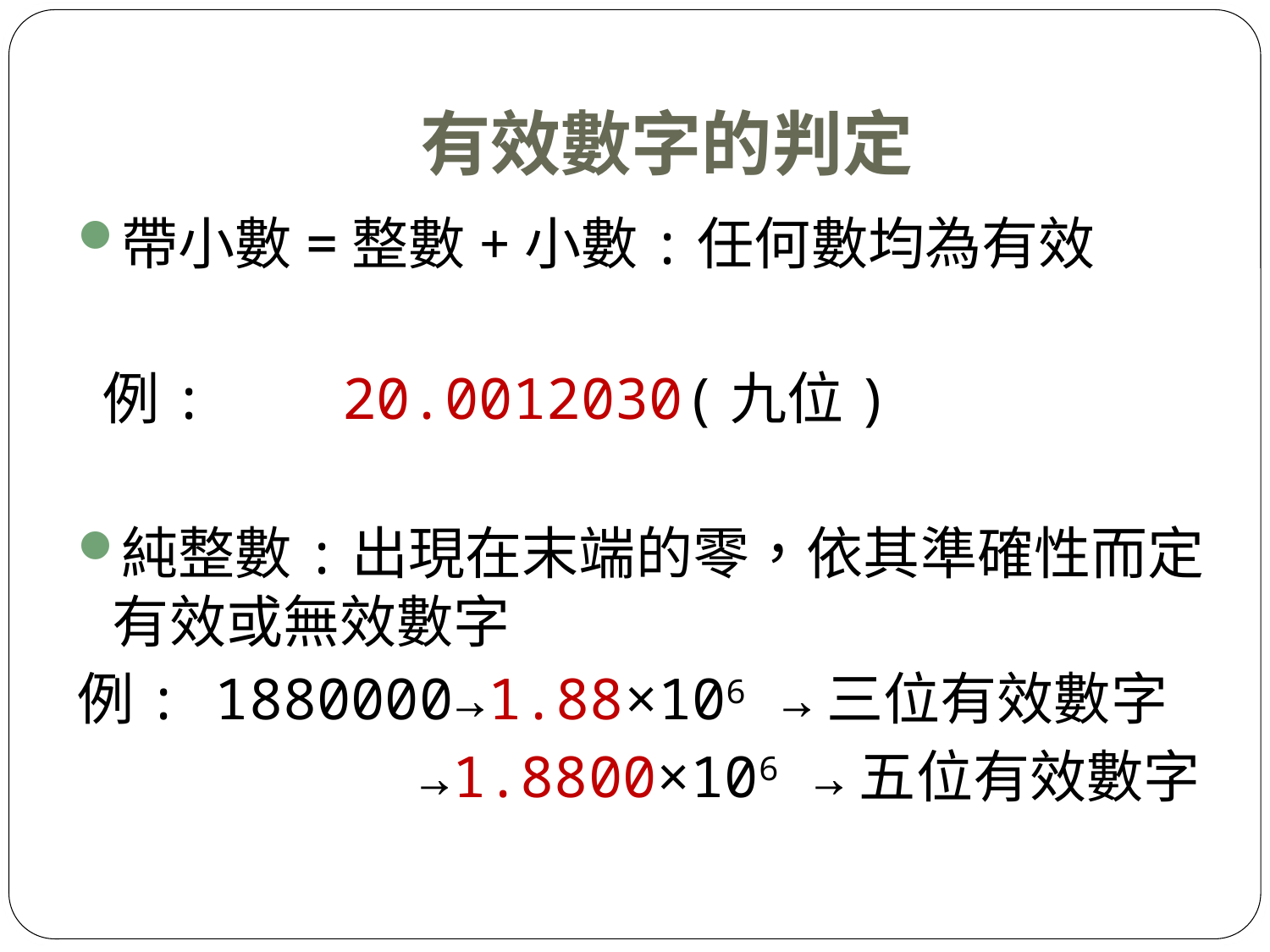

# 有效數字的判定
帶小數=整數+小數:任何數均為有效

 例:    20.0012030(九位)

純整數:出現在末端的零，依其準確性而定有效或無效數字
例: 1880000→1.88×106 →三位有效數字
          →1.8800×106 →五位有效數字